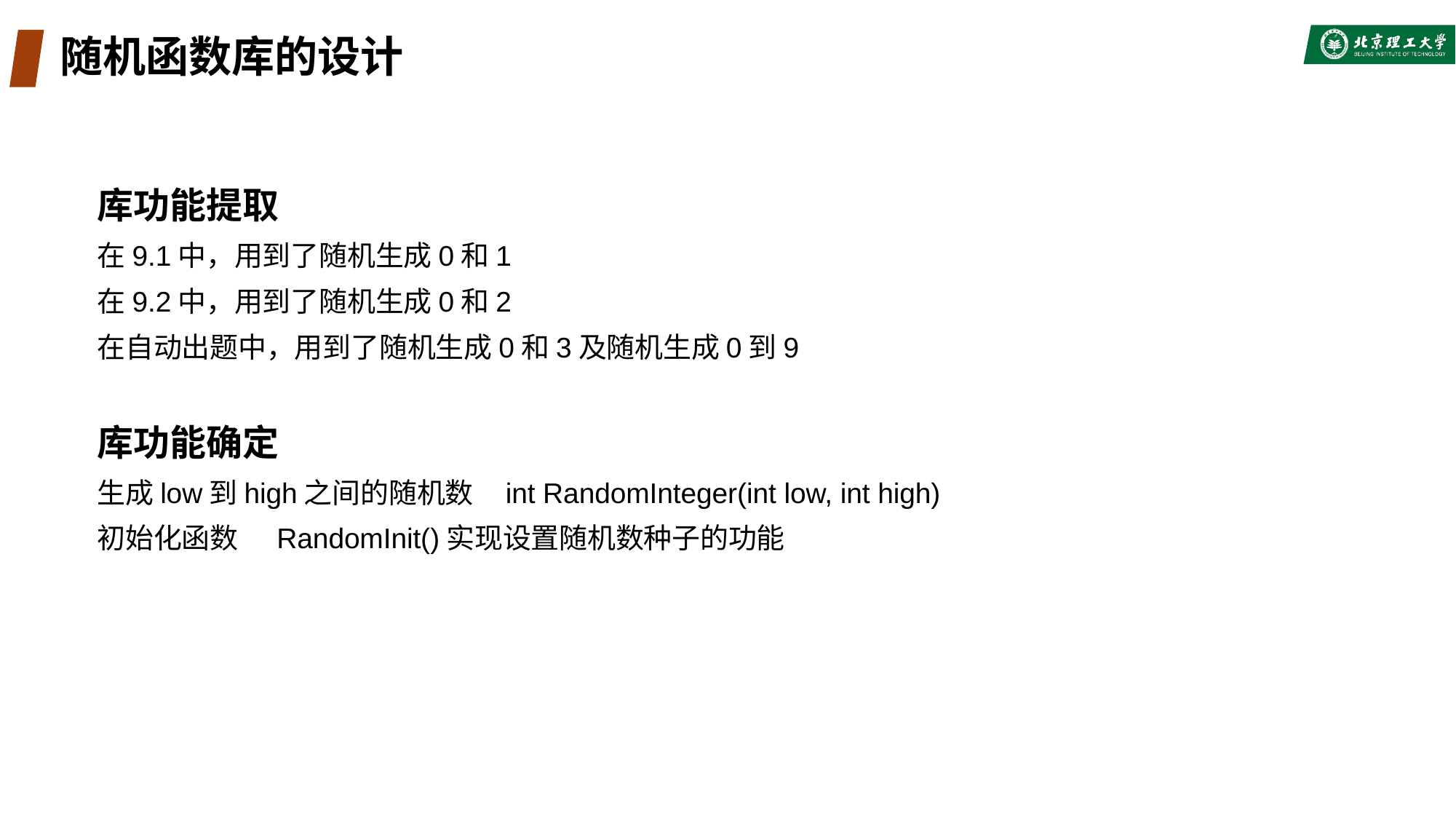

# 随机函数库的设计
库功能提取
在9.1中，用到了随机生成0和1
在9.2中，用到了随机生成0和2
在自动出题中，用到了随机生成0和3及随机生成0到9

库功能确定
生成low到high之间的随机数    int RandomInteger(int low, int high)
初始化函数     RandomInit()实现设置随机数种子的功能